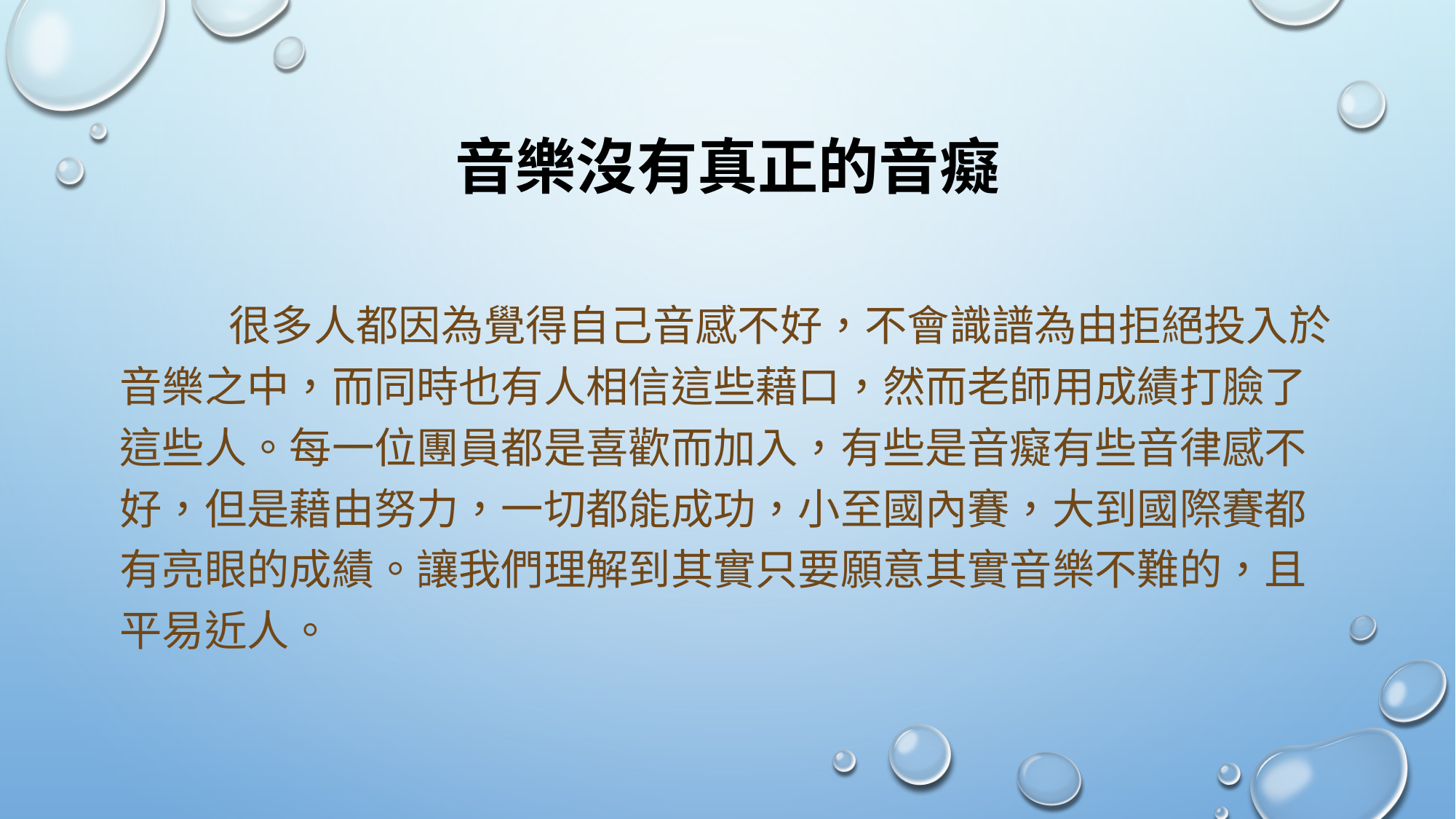

# 音樂沒有真正的音癡
	很多人都因為覺得自己音感不好，不會識譜為由拒絕投入於音樂之中，而同時也有人相信這些藉口，然而老師用成績打臉了這些人。每一位團員都是喜歡而加入，有些是音癡有些音律感不好，但是藉由努力，一切都能成功，小至國內賽，大到國際賽都有亮眼的成績。讓我們理解到其實只要願意其實音樂不難的，且平易近人。